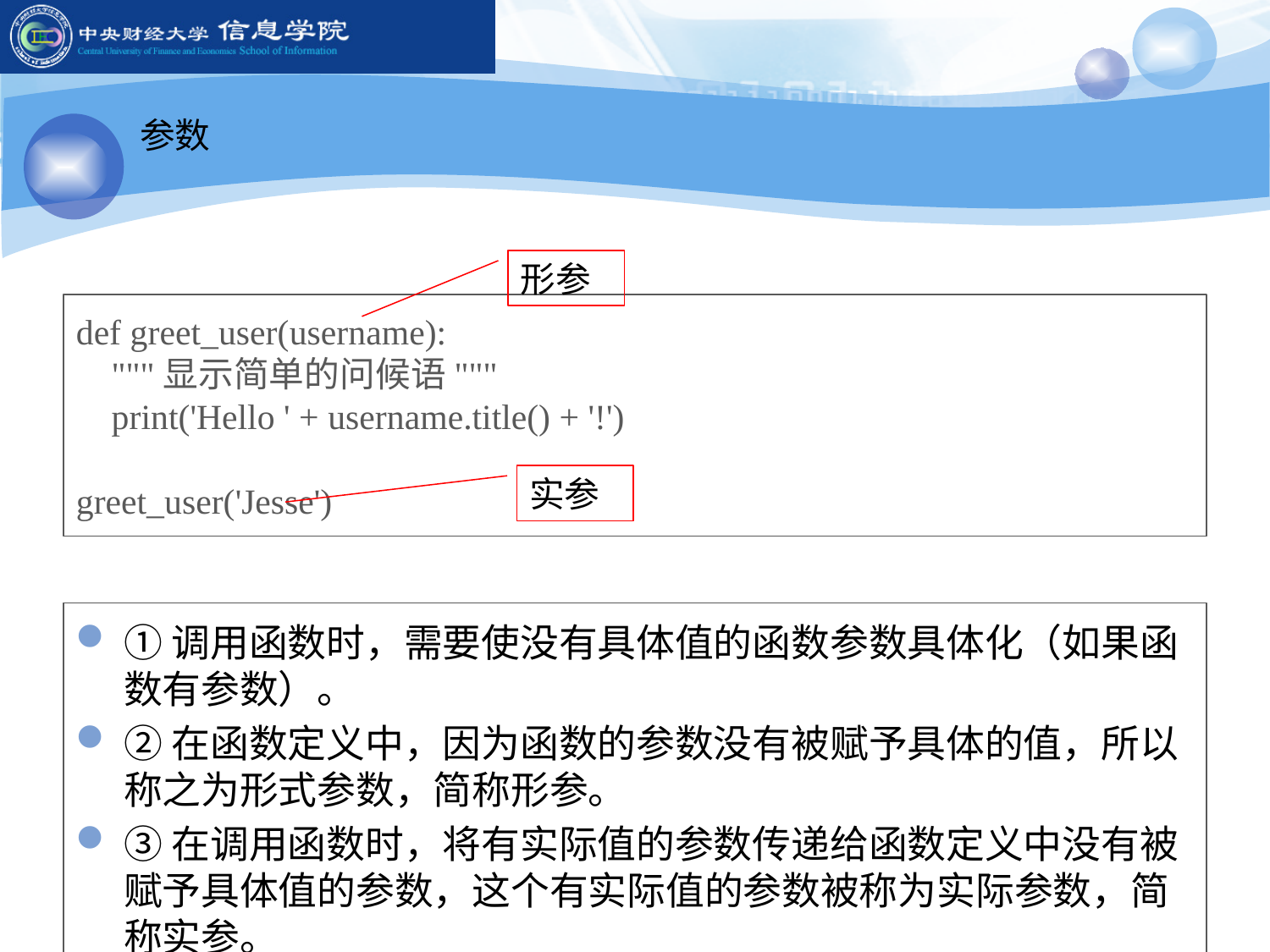

参数

形参
def greet_user(username):
    """显示简单的问候语"""
    print('Hello ' + username.title() + '!')

greet_user('Jesse')
实参
①调用函数时，需要使没有具体值的函数参数具体化（如果函数有参数）。
②在函数定义中，因为函数的参数没有被赋予具体的值，所以称之为形式参数，简称形参。
③在调用函数时，将有实际值的参数传递给函数定义中没有被赋予具体值的参数，这个有实际值的参数被称为实际参数，简称实参。